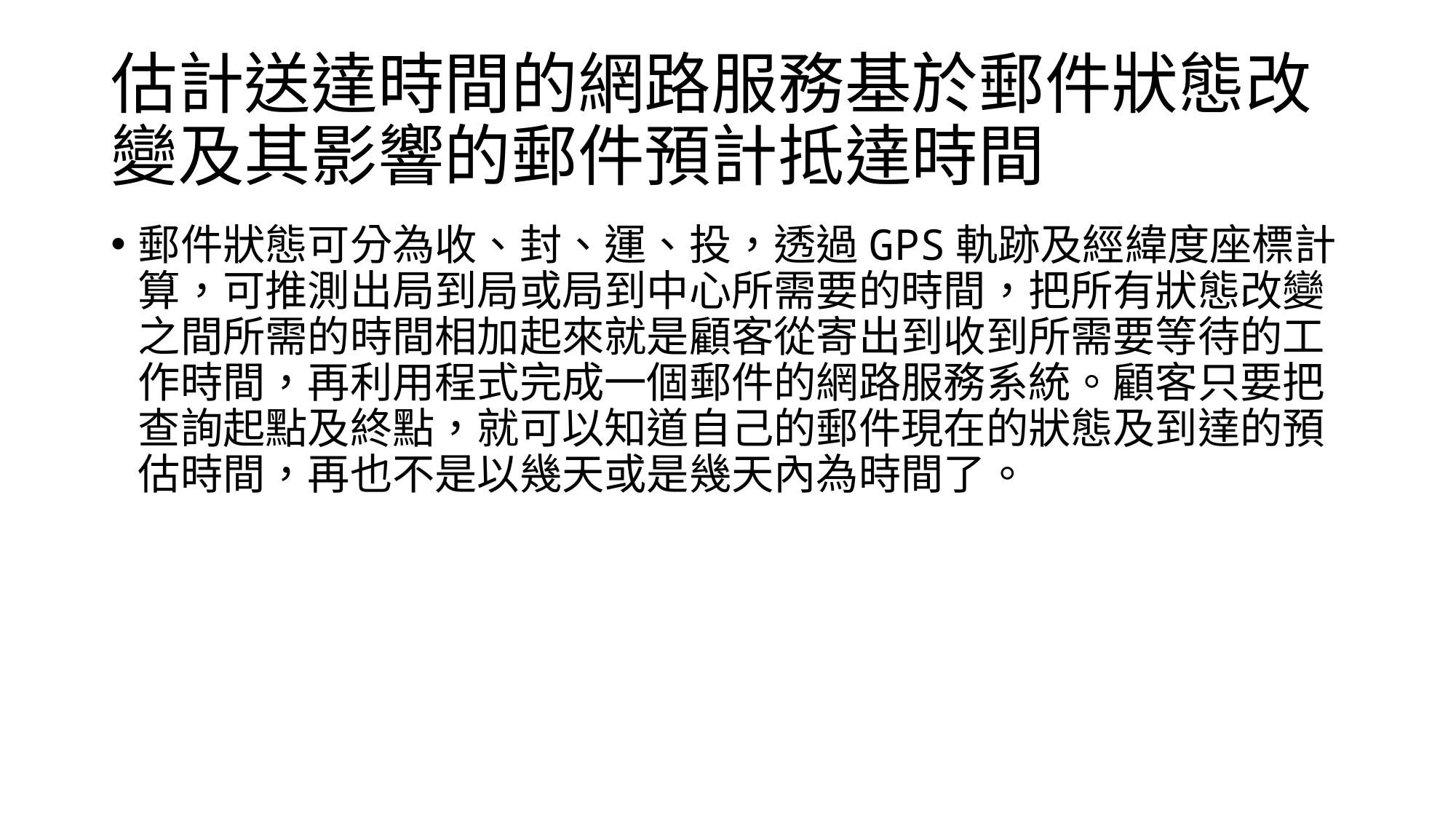

# 估計送達時間的網路服務基於郵件狀態改變及其影響的郵件預計抵達時間
郵件狀態可分為收、封、運、投，透過GPS軌跡及經緯度座標計算，可推測出局到局或局到中心所需要的時間，把所有狀態改變之間所需的時間相加起來就是顧客從寄出到收到所需要等待的工作時間，再利用程式完成一個郵件的網路服務系統。顧客只要把查詢起點及終點，就可以知道自己的郵件現在的狀態及到達的預估時間，再也不是以幾天或是幾天內為時間了。